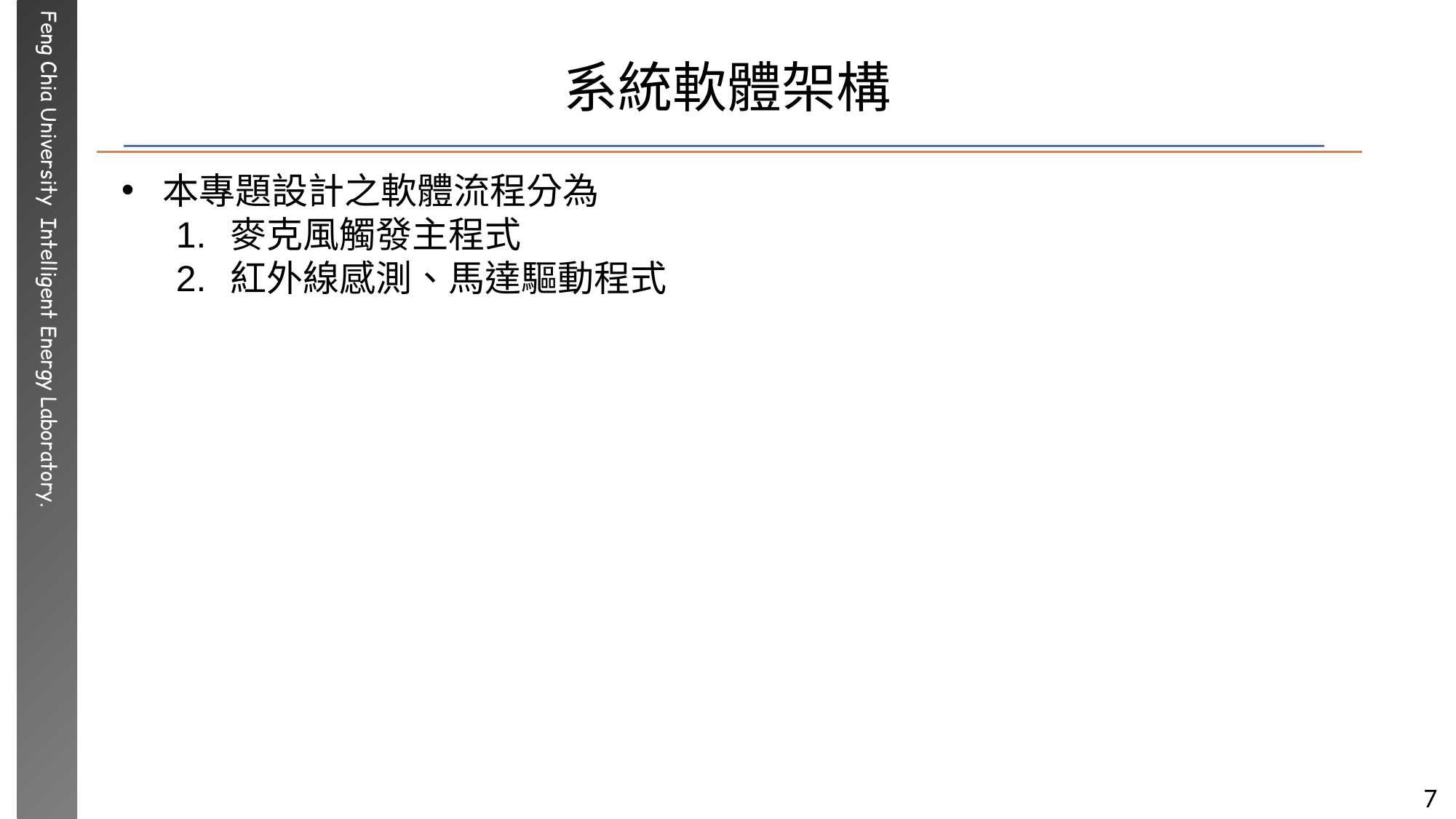

# 系統軟體架構
本專題設計之軟體流程分為
麥克風觸發主程式
紅外線感測、馬達驅動程式
7